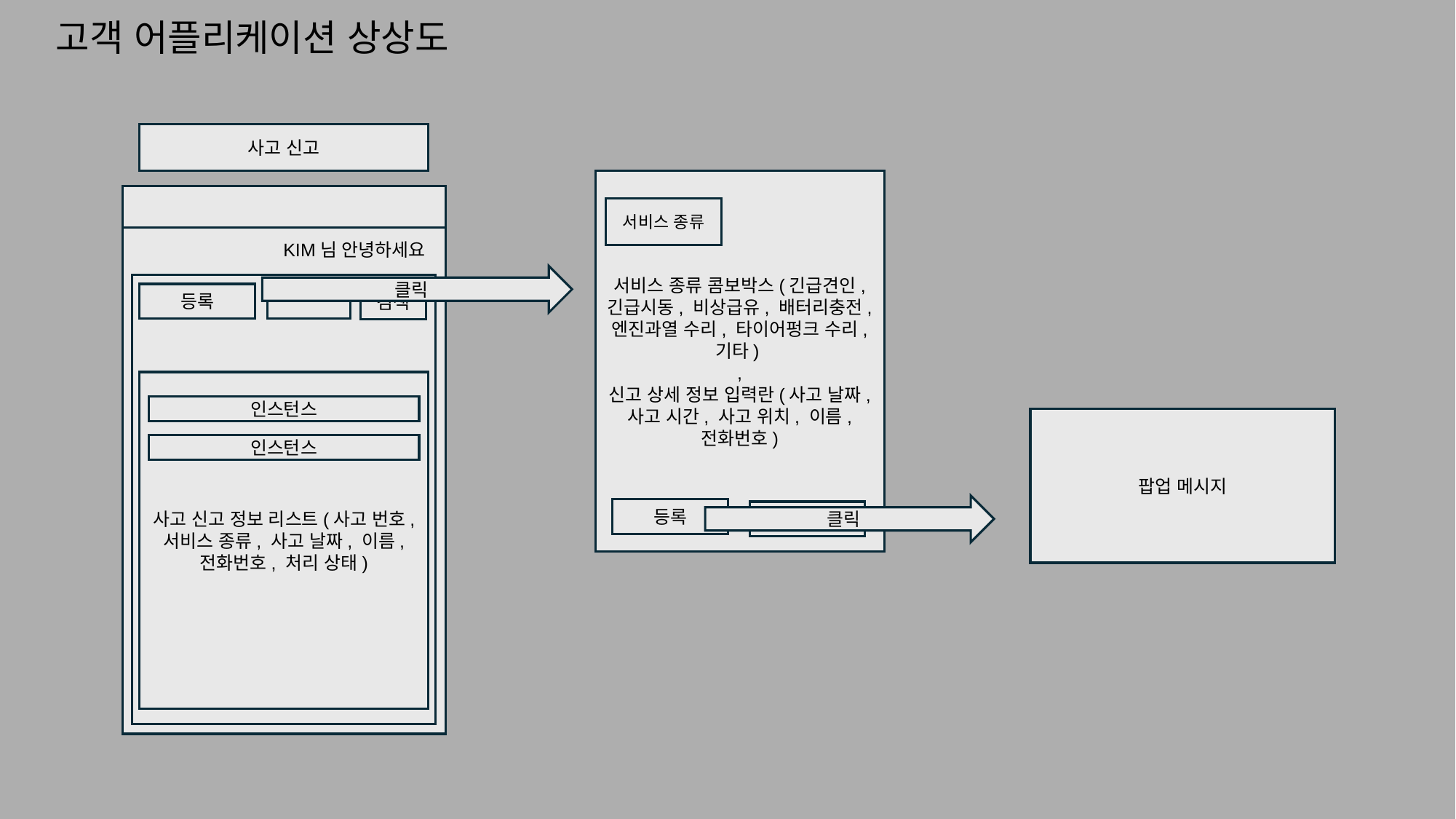

고객 어플리케이션 상상도
사고 신고
서비스 종류 콤보박스(긴급견인, 긴급시동, 비상급유, 배터리충전, 엔진과열 수리, 타이어펑크 수리, 기타)
,
신고 상세 정보 입력란(사고 날짜, 사고 시간, 사고 위치, 이름, 전화번호)

서비스 종류
KIM님 안녕하세요
클릭

등록

검색
사고 신고 정보 리스트(사고 번호, 서비스 종류, 사고 날짜, 이름, 전화번호, 처리 상태)
인스턴스
팝업 메시지
인스턴스
클릭
등록
취소